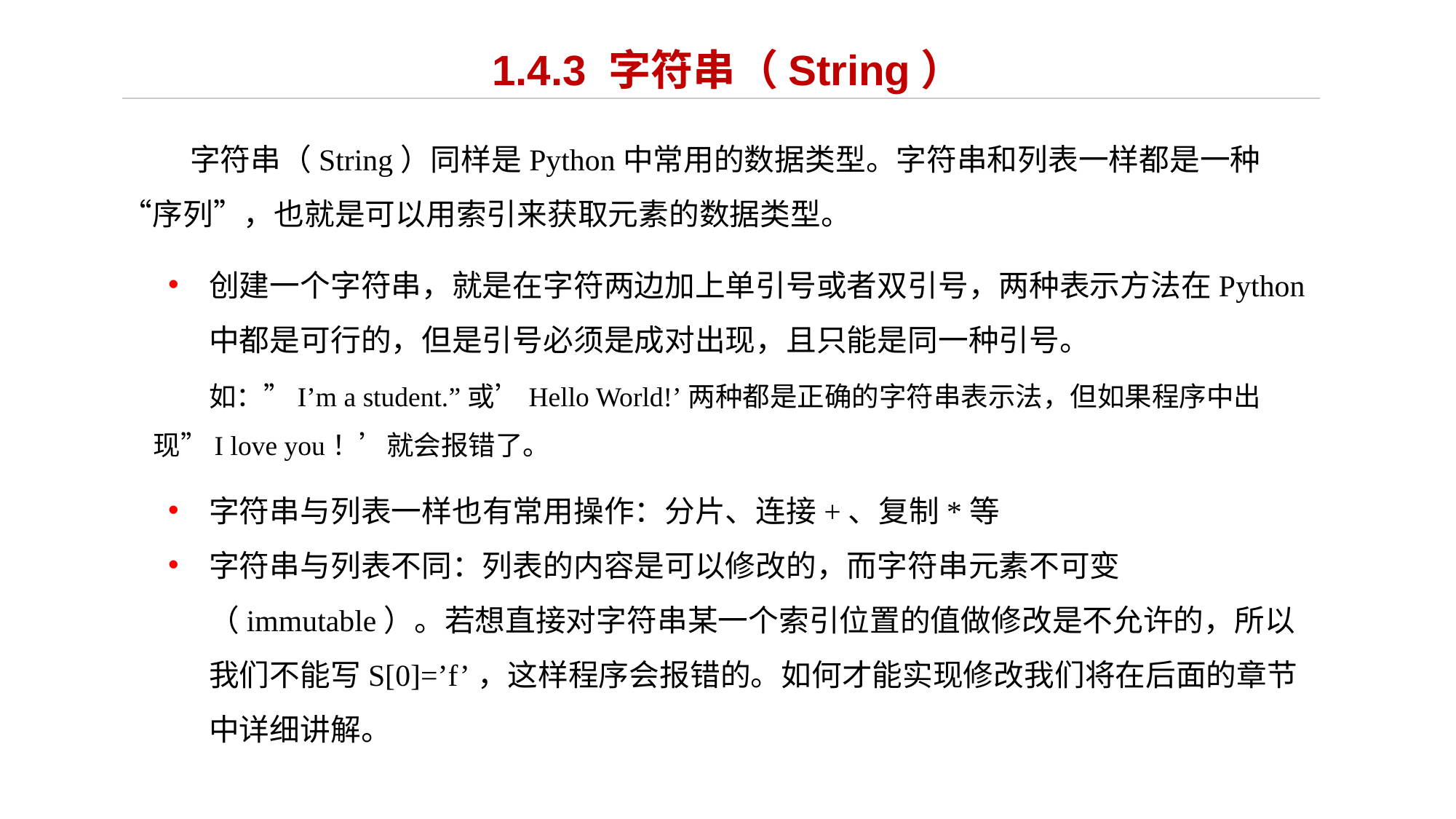

# 1.4.3 字符串（String）
         字符串（String）同样是Python中常用的数据类型。字符串和列表一样都是一种“序列”，也就是可以用索引来获取元素的数据类型。
创建一个字符串，就是在字符两边加上单引号或者双引号，两种表示方法在Python中都是可行的，但是引号必须是成对出现，且只能是同一种引号。
        如：”I’m a student.”或’Hello World!’两种都是正确的字符串表示法，但如果程序中出现”I love you！’就会报错了。
字符串与列表一样也有常用操作：分片、连接+、复制*等
字符串与列表不同：列表的内容是可以修改的，而字符串元素不可变（immutable）。若想直接对字符串某一个索引位置的值做修改是不允许的，所以我们不能写S[0]=’f’，这样程序会报错的。如何才能实现修改我们将在后面的章节中详细讲解。